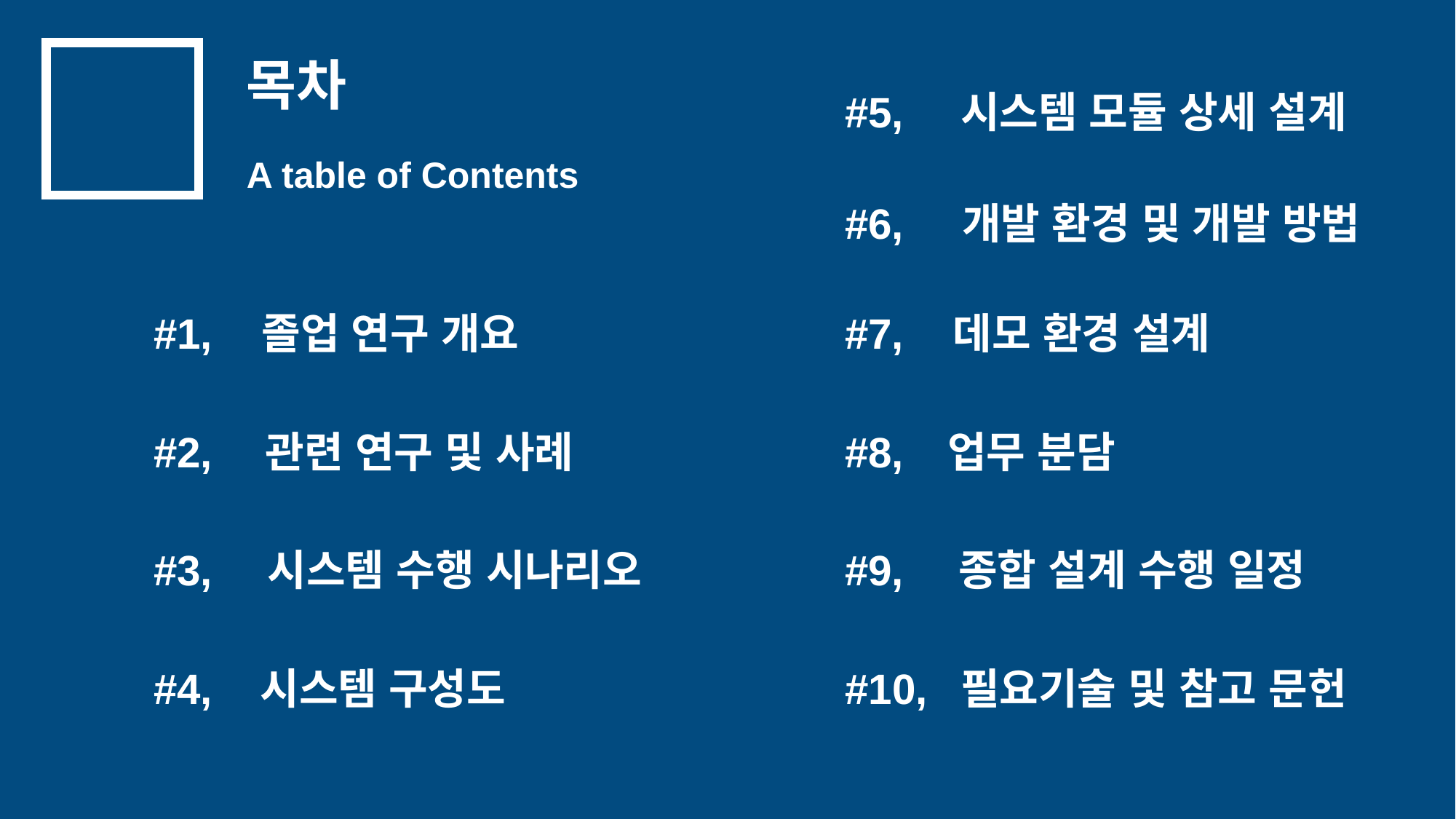

목차
#5,
시스템 모듈 상세 설계
A table of Contents
#6,
개발 환경 및 개발 방법
#1,
졸업 연구 개요
#7,
데모 환경 설계
#2,
관련 연구 및 사례
#8,
업무 분담
#3,
시스템 수행 시나리오
#9,
종합 설계 수행 일정
#4,
시스템 구성도
#10,
필요기술 및 참고 문헌